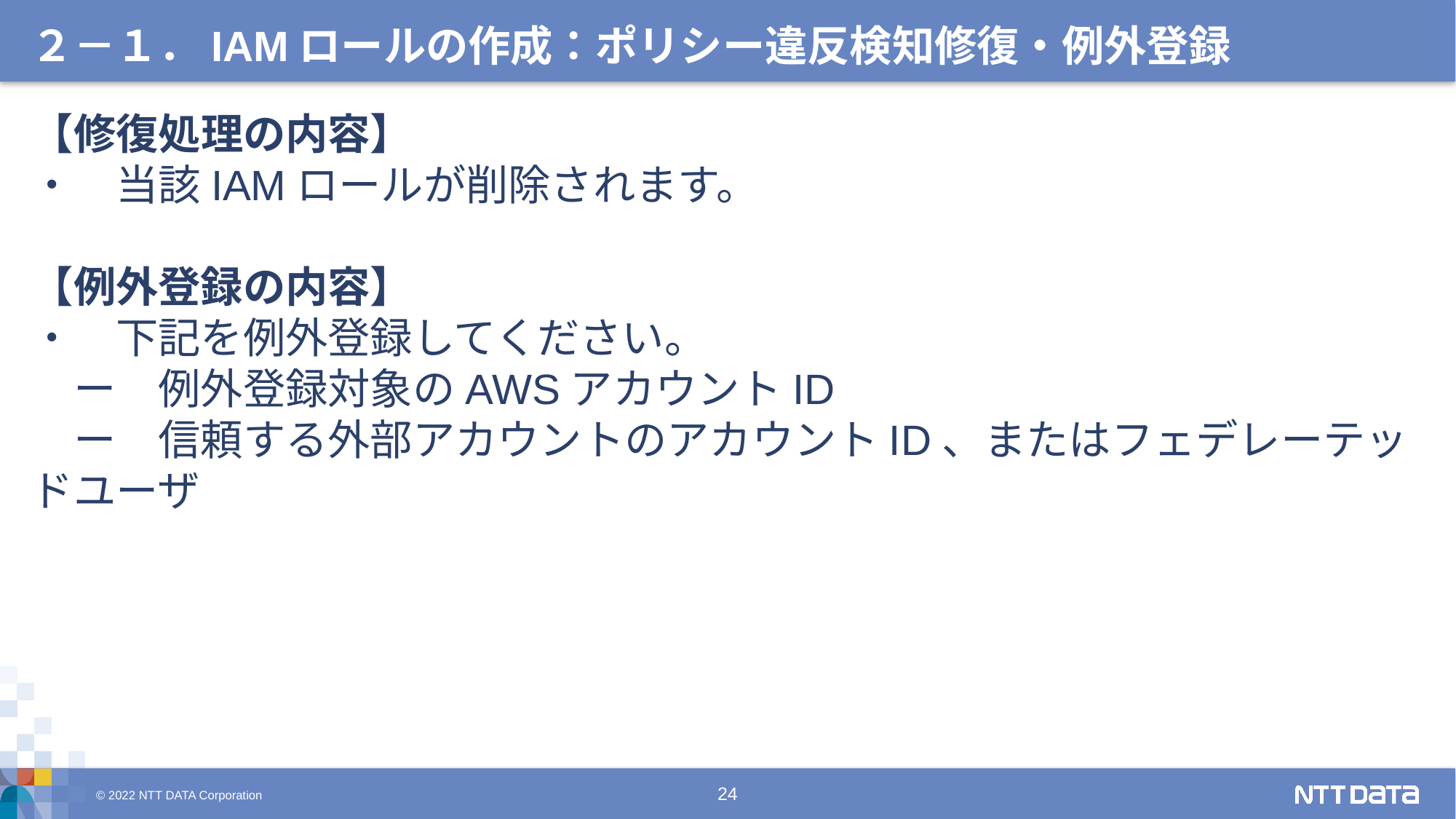

２－１．IAMロールの作成：ポリシー違反検知修復・例外登録
【修復処理の内容】
・　当該IAMロールが削除されます。

【例外登録の内容】
・　下記を例外登録してください。
　ー　例外登録対象のAWSアカウントID
　ー　信頼する外部アカウントのアカウントID、またはフェデレーテッドユーザ